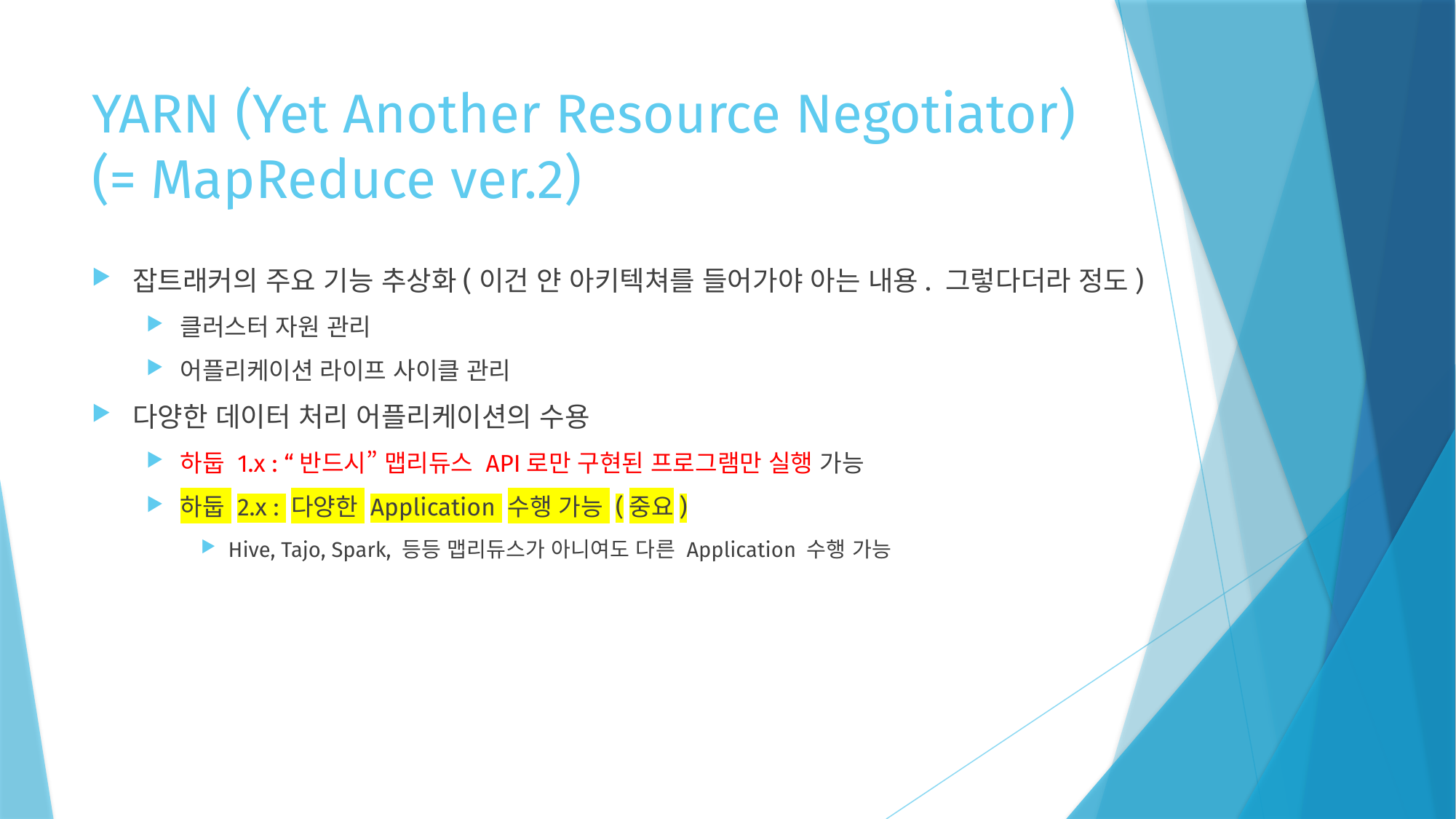

# YARN (Yet Another Resource Negotiator) (= MapReduce ver.2)
잡트래커의 주요 기능 추상화(이건 얀 아키텍쳐를 들어가야 아는 내용. 그렇다더라 정도)
클러스터 자원 관리
어플리케이션 라이프 사이클 관리
다양한 데이터 처리 어플리케이션의 수용
하둡 1.x : “반드시” 맵리듀스 API로만 구현된 프로그램만 실행 가능
하둡 2.x : 다양한 Application 수행 가능 (중요)
Hive, Tajo, Spark, 등등 맵리듀스가 아니여도 다른 Application 수행 가능